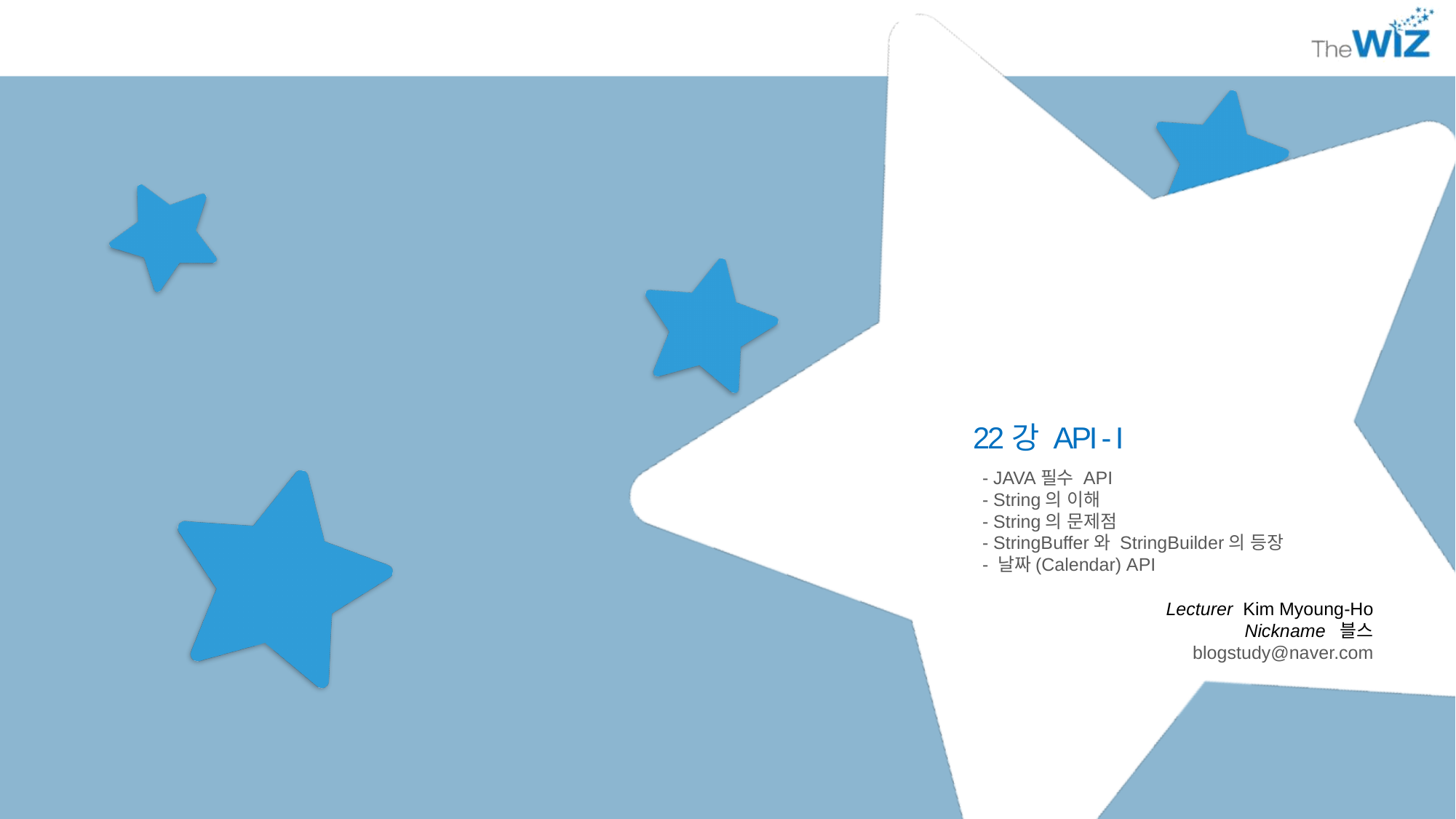

22강 API - I
- JAVA필수 API
- String의 이해
- String의 문제점
- StringBuffer와 StringBuilder의 등장
- 날짜(Calendar) API
Lecturer  Kim Myoung-Ho
Nickname  블스
blogstudy@naver.com